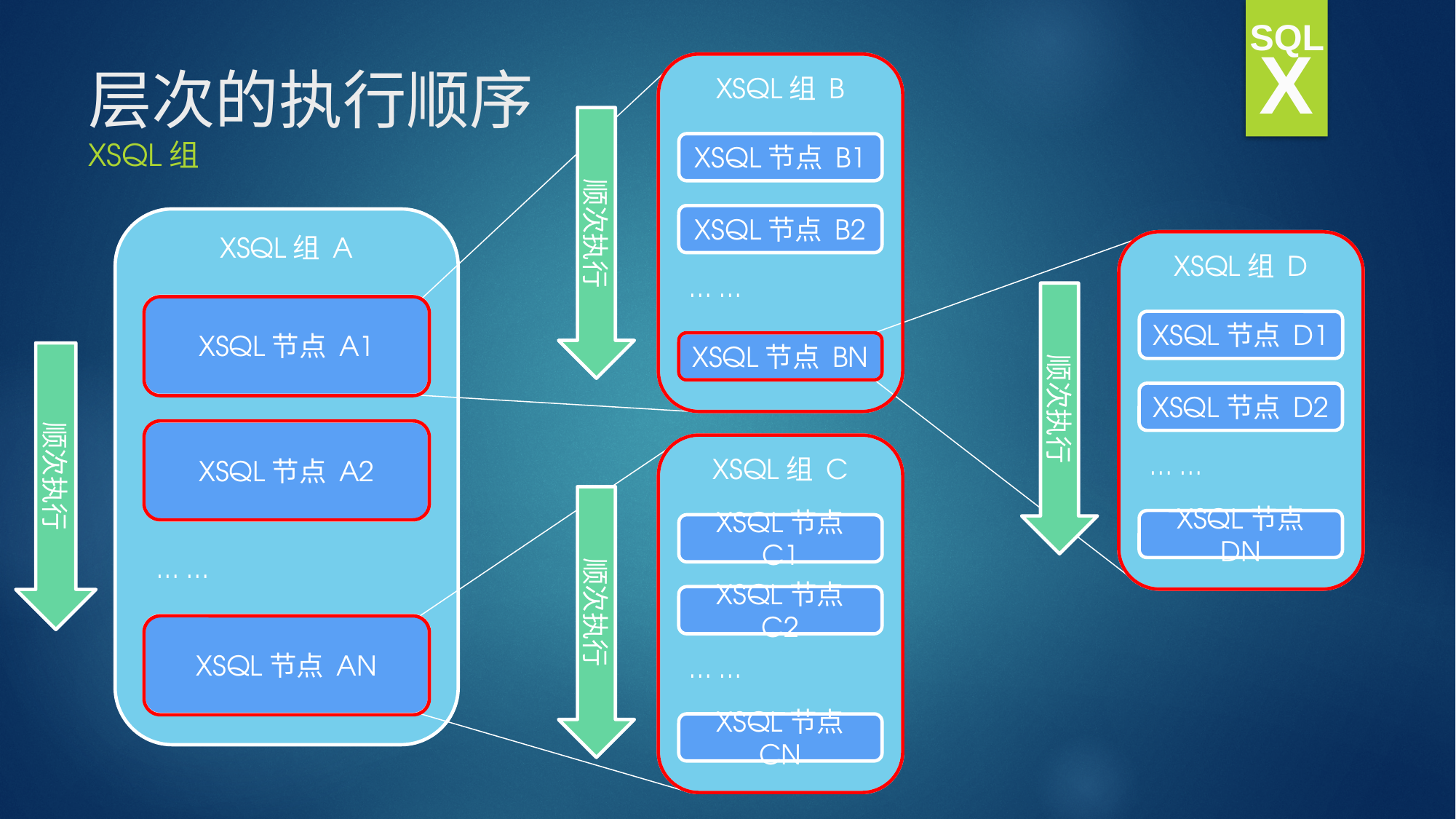

SQL
X
# 层次的执行顺序 XSQL组
XSQL组 B
XSQL节点 B1
XSQL节点 B2
… …
XSQL节点 BN

顺次执行
XSQL组 A
XSQL节点 A1
XSQL节点 A2
… …
XSQL节点 AN
XSQL组 D
XSQL节点 D1
XSQL节点 D2
… …
XSQL节点 DN

顺次执行

顺次执行

XSQL组 C
XSQL节点 C1
XSQL节点 C2
… …
XSQL节点 CN

顺次执行